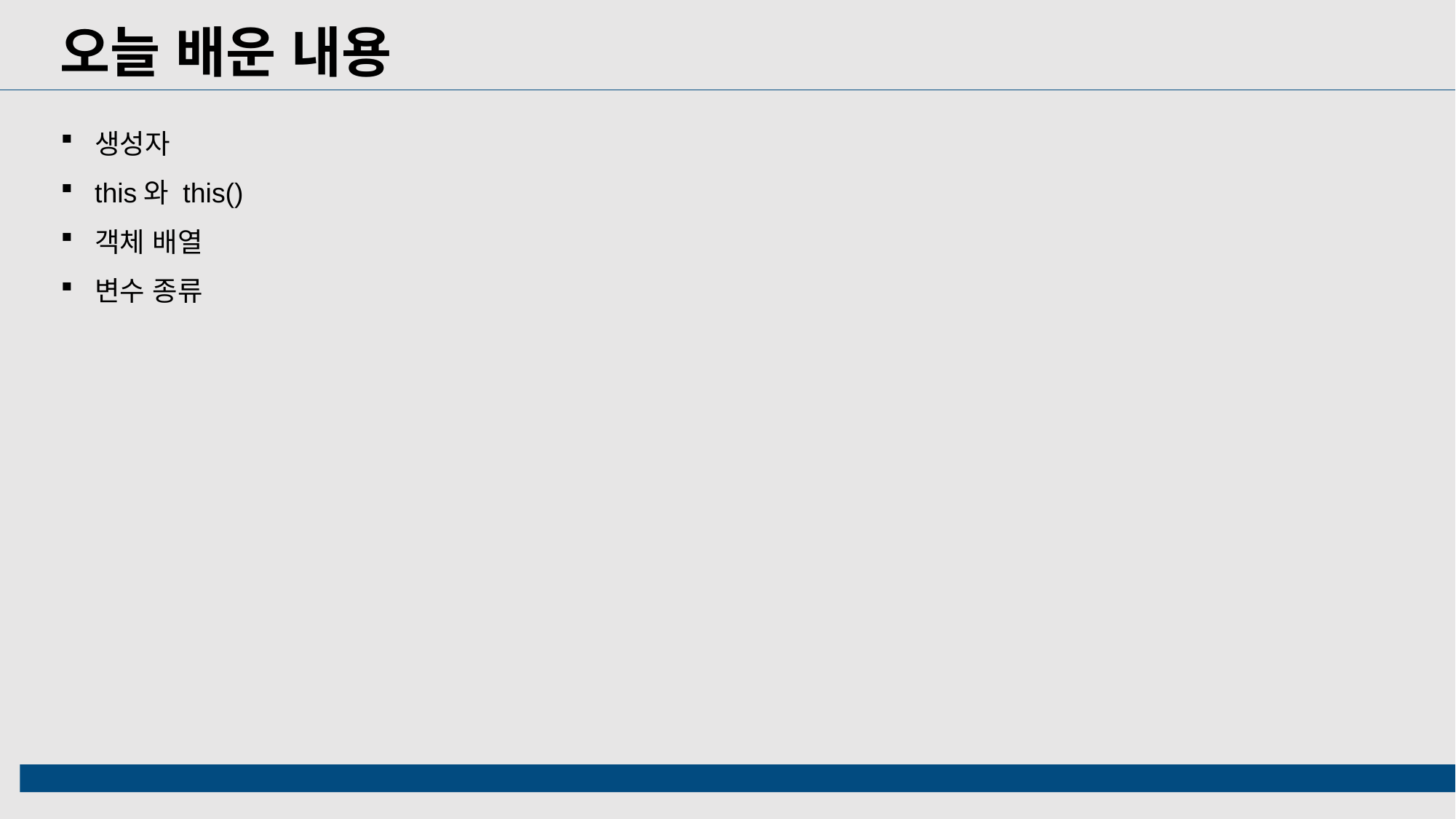

오늘 배운 내용
생성자
this와 this()
객체 배열
변수 종류